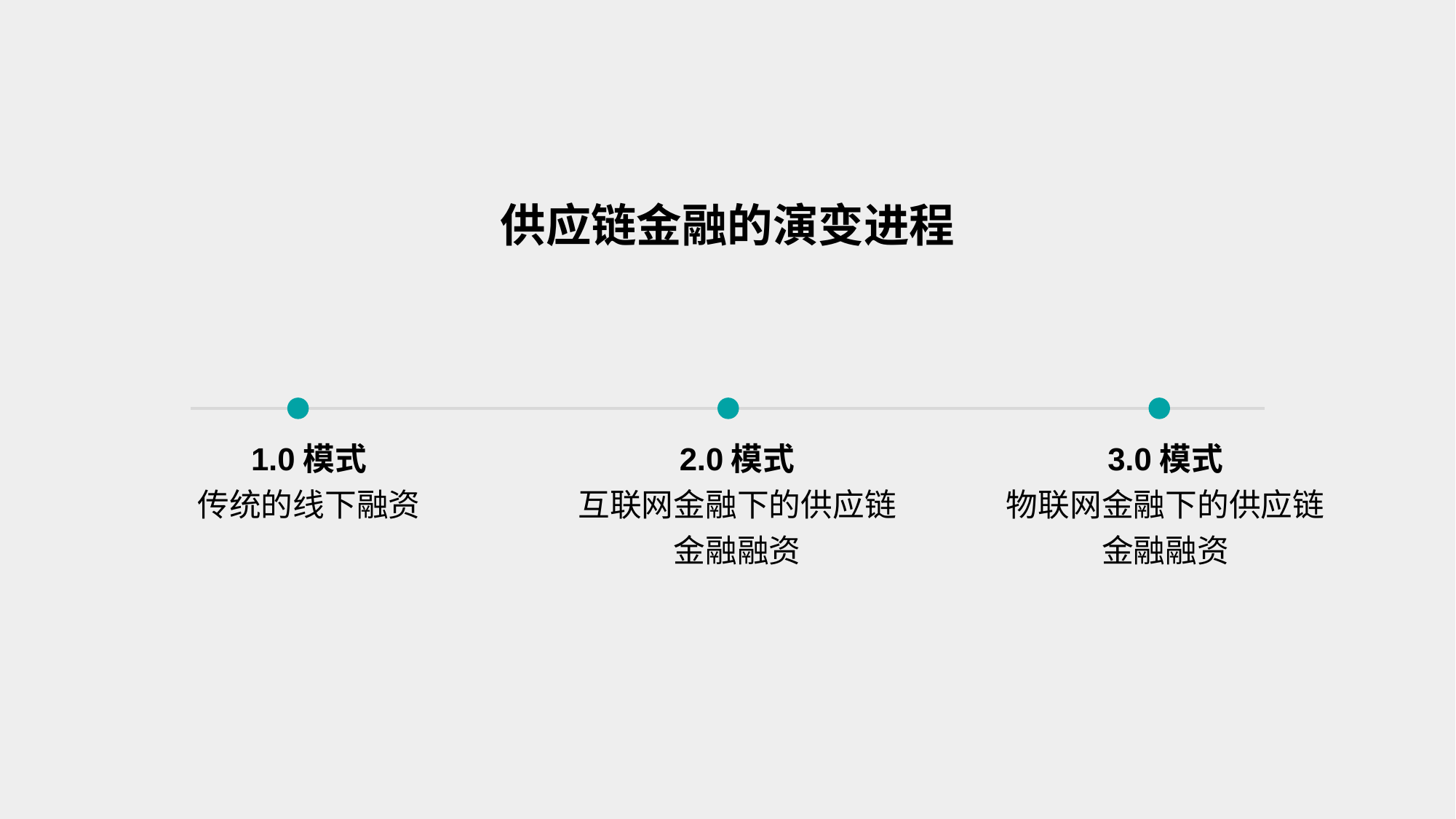

供应链金融的演变进程

1.0模式
传统的线下融资
2.0模式
互联网金融下的供应链金融融资
3.0模式
物联网金融下的供应链金融融资